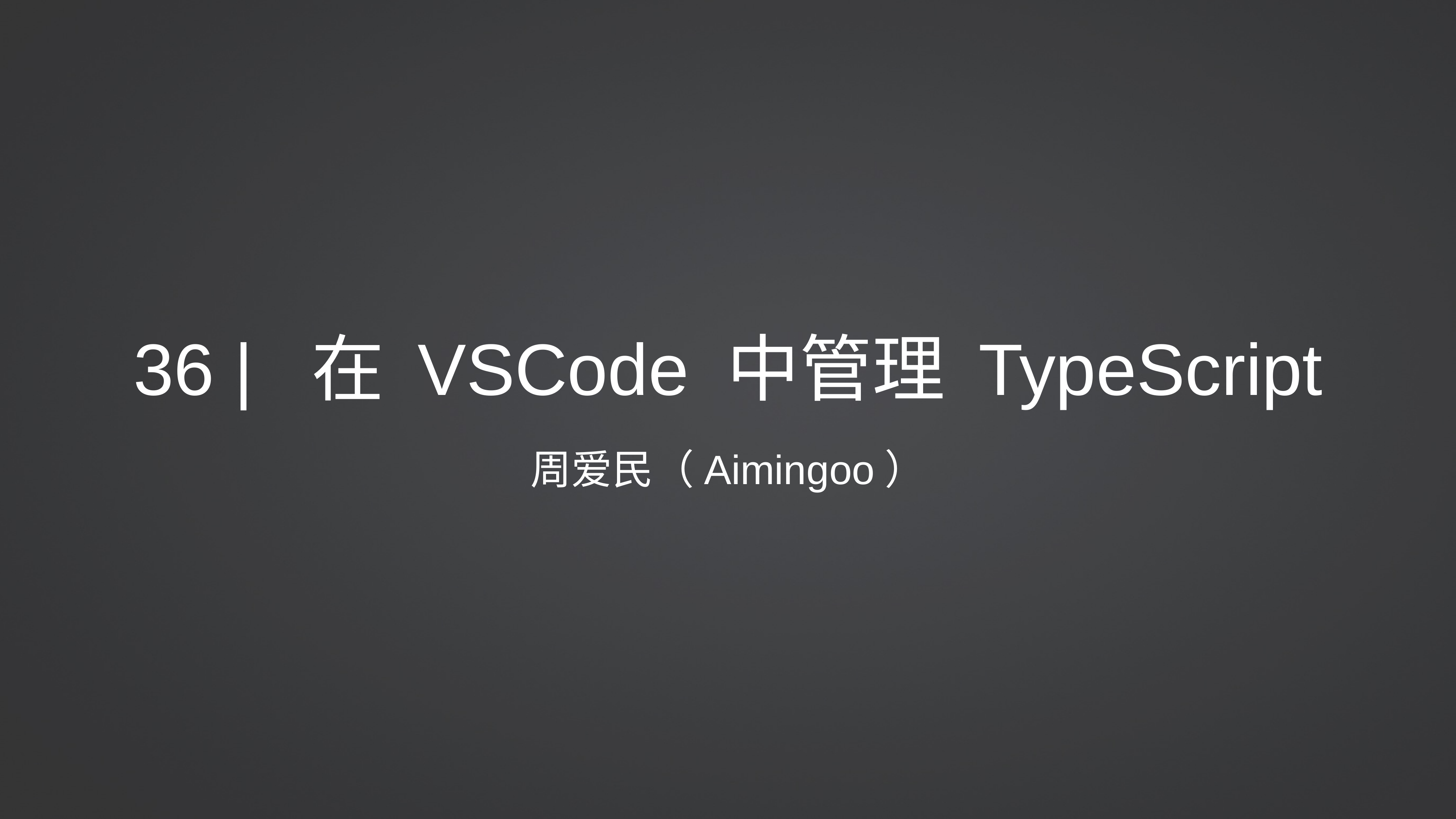

# 36 |  在 VSCode 中管理 TypeScript
周爱民（Aimingoo）